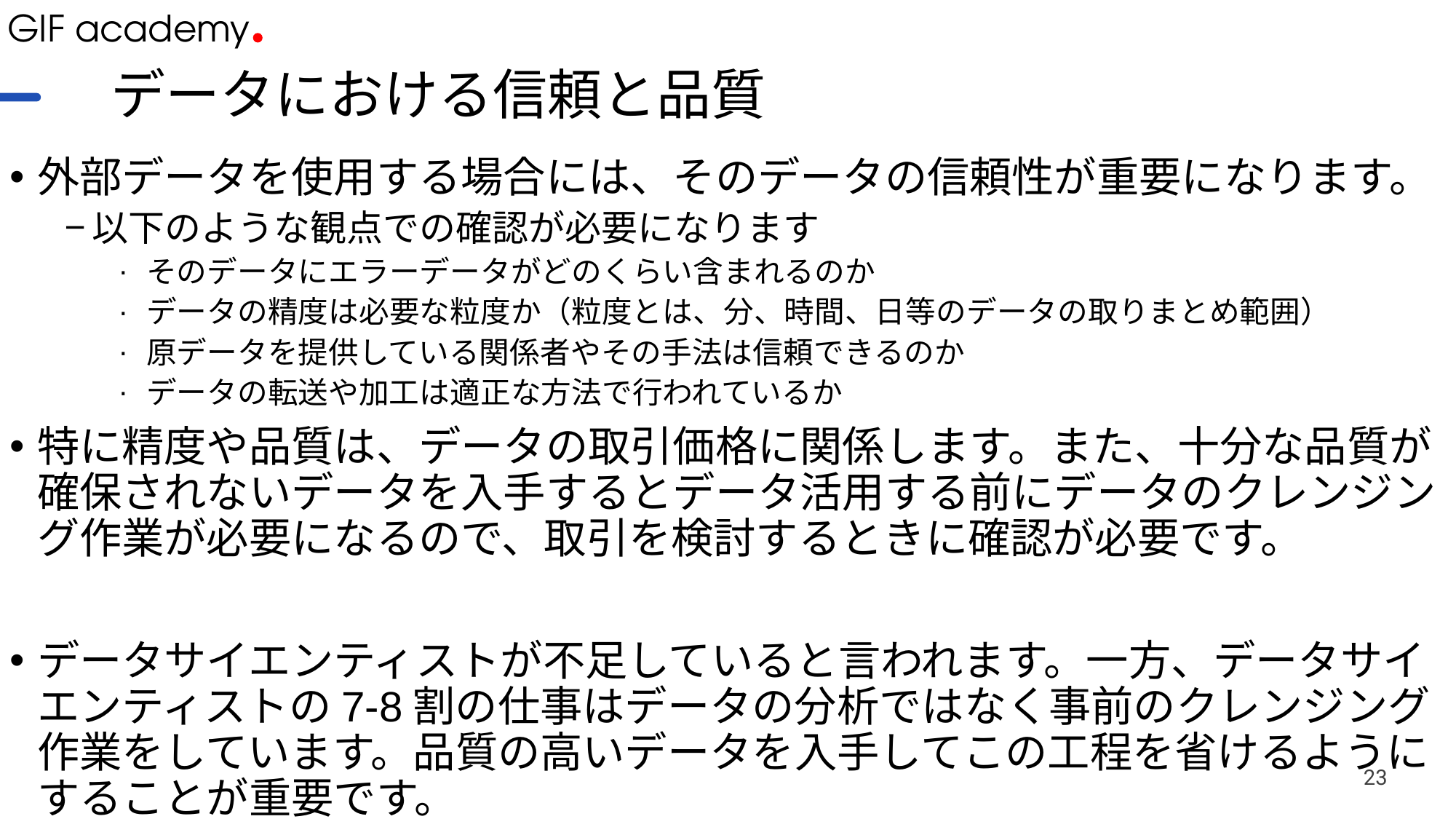

# データにおける信頼と品質
外部データを使用する場合には、そのデータの信頼性が重要になります。
以下のような観点での確認が必要になります
そのデータにエラーデータがどのくらい含まれるのか
データの精度は必要な粒度か（粒度とは、分、時間、日等のデータの取りまとめ範囲）
原データを提供している関係者やその手法は信頼できるのか
データの転送や加工は適正な方法で行われているか
特に精度や品質は、データの取引価格に関係します。また、十分な品質が確保されないデータを入手するとデータ活用する前にデータのクレンジング作業が必要になるので、取引を検討するときに確認が必要です。

データサイエンティストが不足していると言われます。一方、データサイエンティストの7-8割の仕事はデータの分析ではなく事前のクレンジング作業をしています。品質の高いデータを入手してこの工程を省けるようにすることが重要です。
23